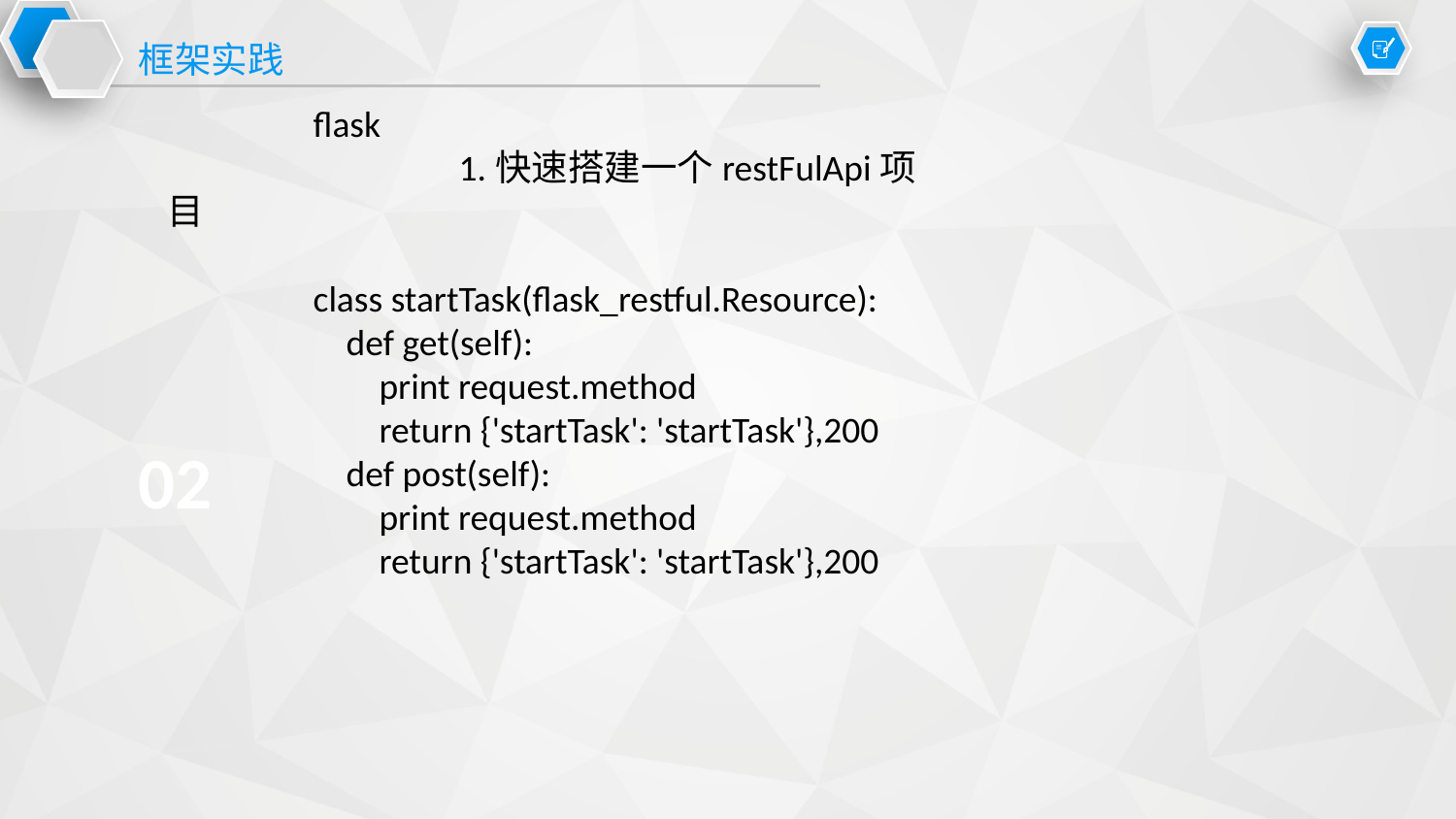

框架实践
	flask
		1.快速搭建一个restFulApi项目

class startTask(flask_restful.Resource):
    def get(self):
        print request.method
        return {'startTask': 'startTask'},200
    def post(self):
        print request.method
        return {'startTask': 'startTask'},200
02